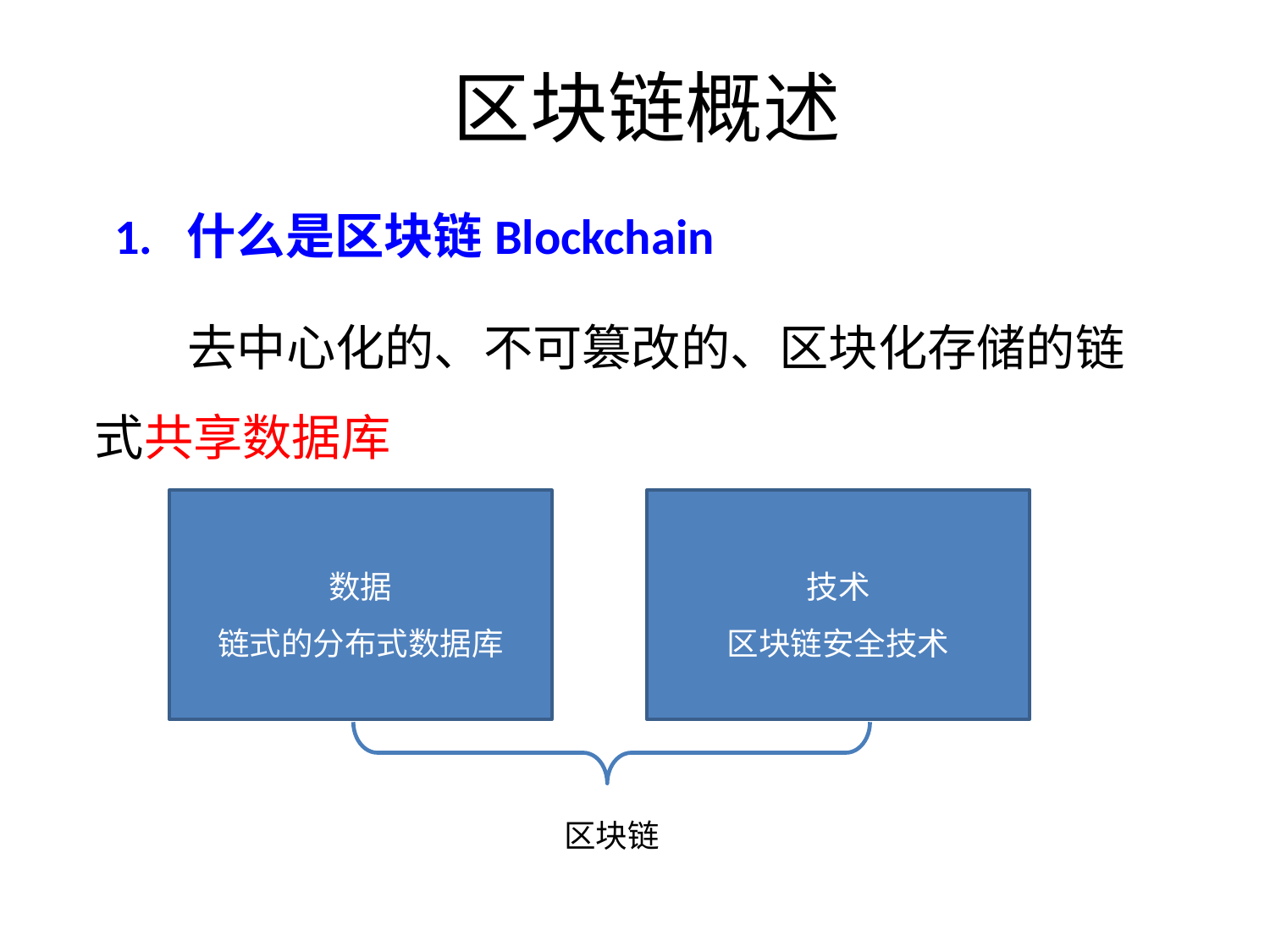

# 区块链概述
      1.  什么是区块链Blockchain
          去中心化的、不可篡改的、区块化存储的链式共享数据库
数据
链式的分布式数据库
技术
区块链安全技术

区块链